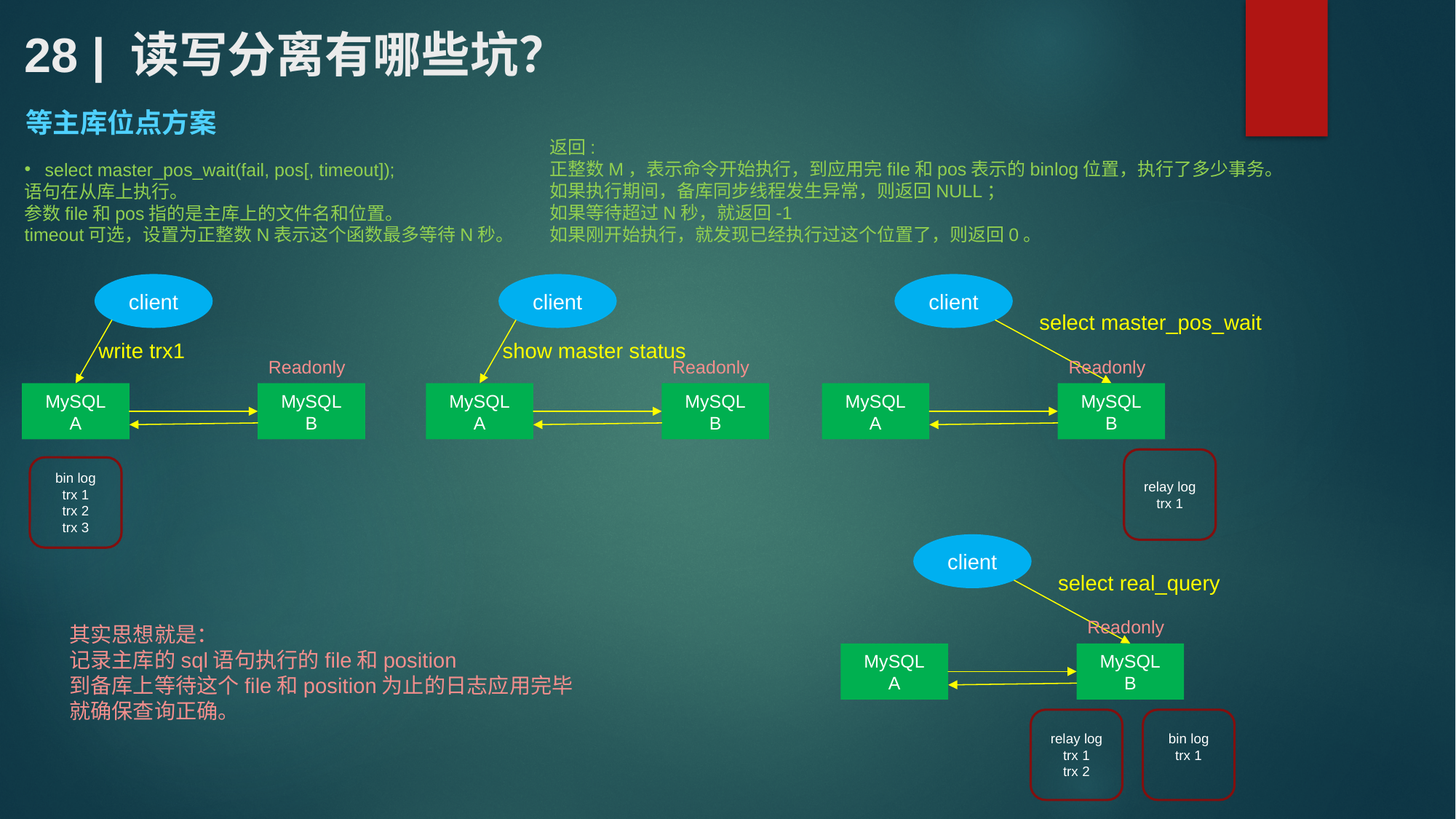

# 28 | 读写分离有哪些坑？
等主库位点方案
返回:
正整数M，表示命令开始执行，到应用完file和pos表示的binlog位置，执行了多少事务。
如果执行期间，备库同步线程发生异常，则返回NULL；
如果等待超过N秒，就返回-1
如果刚开始执行，就发现已经执行过这个位置了，则返回0。
select master_pos_wait(fail, pos[, timeout]);
语句在从库上执行。
参数file和pos指的是主库上的文件名和位置。
timeout可选，设置为正整数N表示这个函数最多等待N秒。
client
client
client
select master_pos_wait
write trx1
show master status
Readonly
Readonly
Readonly
MySQL
A
MySQL
B
MySQL
A
MySQL
B
MySQL
A
MySQL
B
relay log
trx 1
bin log
trx 1
trx 2
trx 3
client
select real_query
Readonly
其实思想就是：
记录主库的sql语句执行的file和position
到备库上等待这个file和position为止的日志应用完毕
就确保查询正确。
MySQL
A
MySQL
B
relay log
trx 1
trx 2
bin log
trx 1